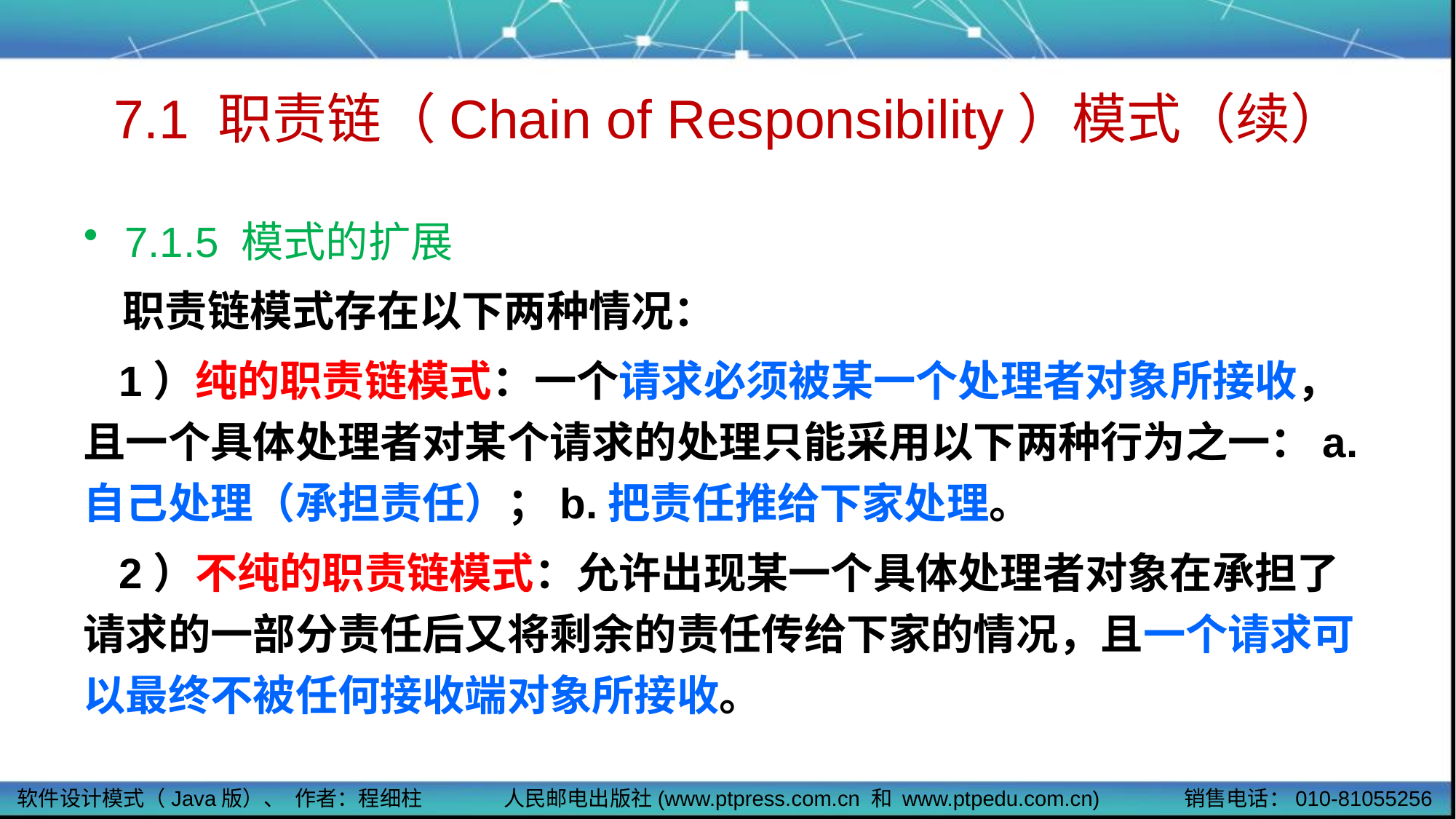

# 7.1 职责链（Chain of Responsibility）模式（续）
7.1.5 模式的扩展
   职责链模式存在以下两种情况：
   1）纯的职责链模式：一个请求必须被某一个处理者对象所接收，且一个具体处理者对某个请求的处理只能采用以下两种行为之一：a.自己处理（承担责任）；b.把责任推给下家处理。
   2）不纯的职责链模式：允许出现某一个具体处理者对象在承担了请求的一部分责任后又将剩余的责任传给下家的情况，且一个请求可以最终不被任何接收端对象所接收。
软件设计模式（Java版）、  作者：程细柱
人民邮电出版社(www.ptpress.com.cn 和 www.ptpedu.com.cn)
销售电话：010-81055256